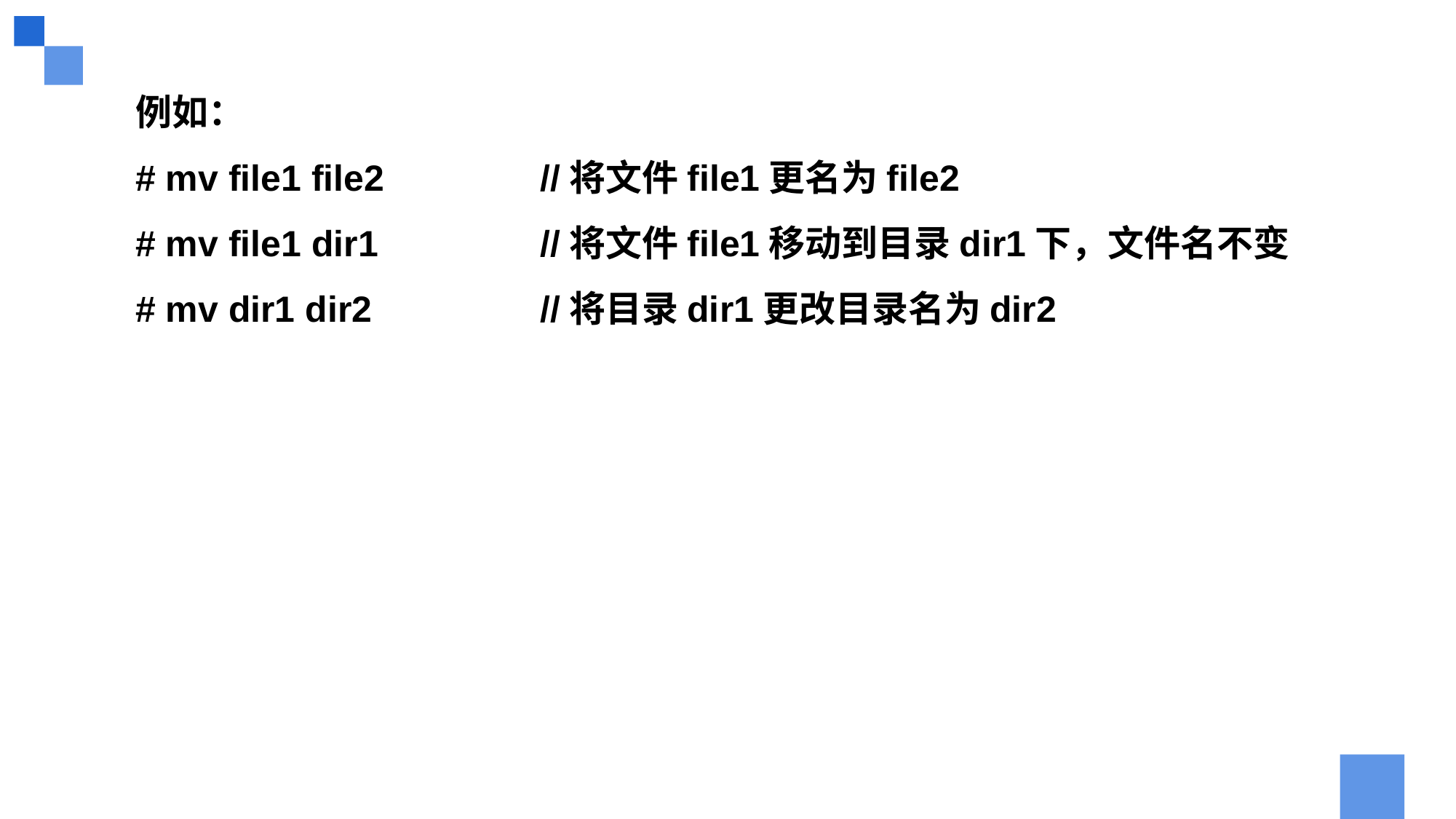

例如：
# mv file1 file2		//将文件file1更名为file2
# mv file1 dir1		//将文件file1移动到目录dir1下，文件名不变
# mv dir1 dir2		//将目录dir1更改目录名为dir2
22